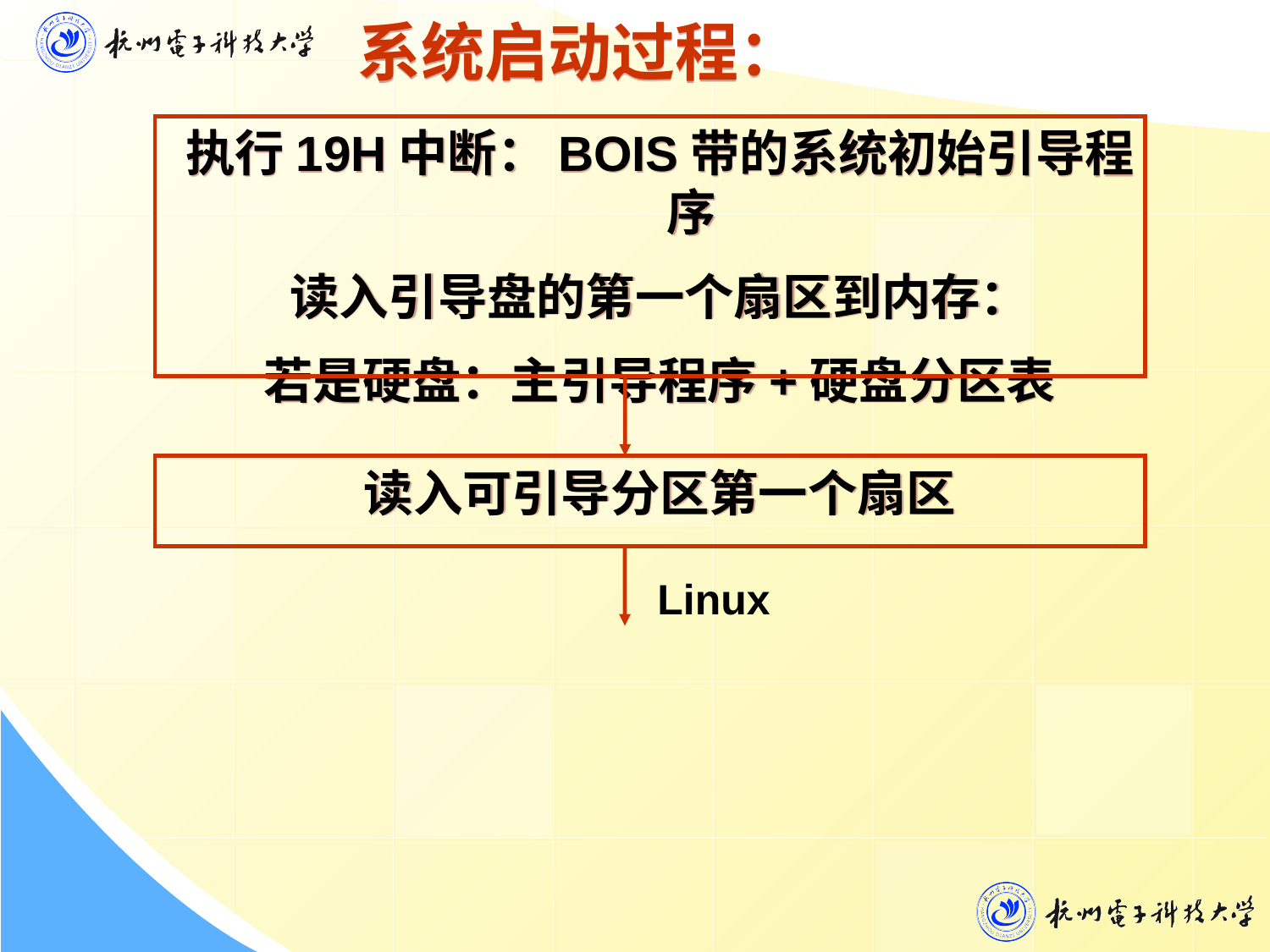

系统启动过程：

执行19H中断：BOIS带的系统初始引导程序
读入引导盘的第一个扇区到内存：
若是硬盘：主引导程序+硬盘分区表

读入可引导分区第一个扇区
Linux